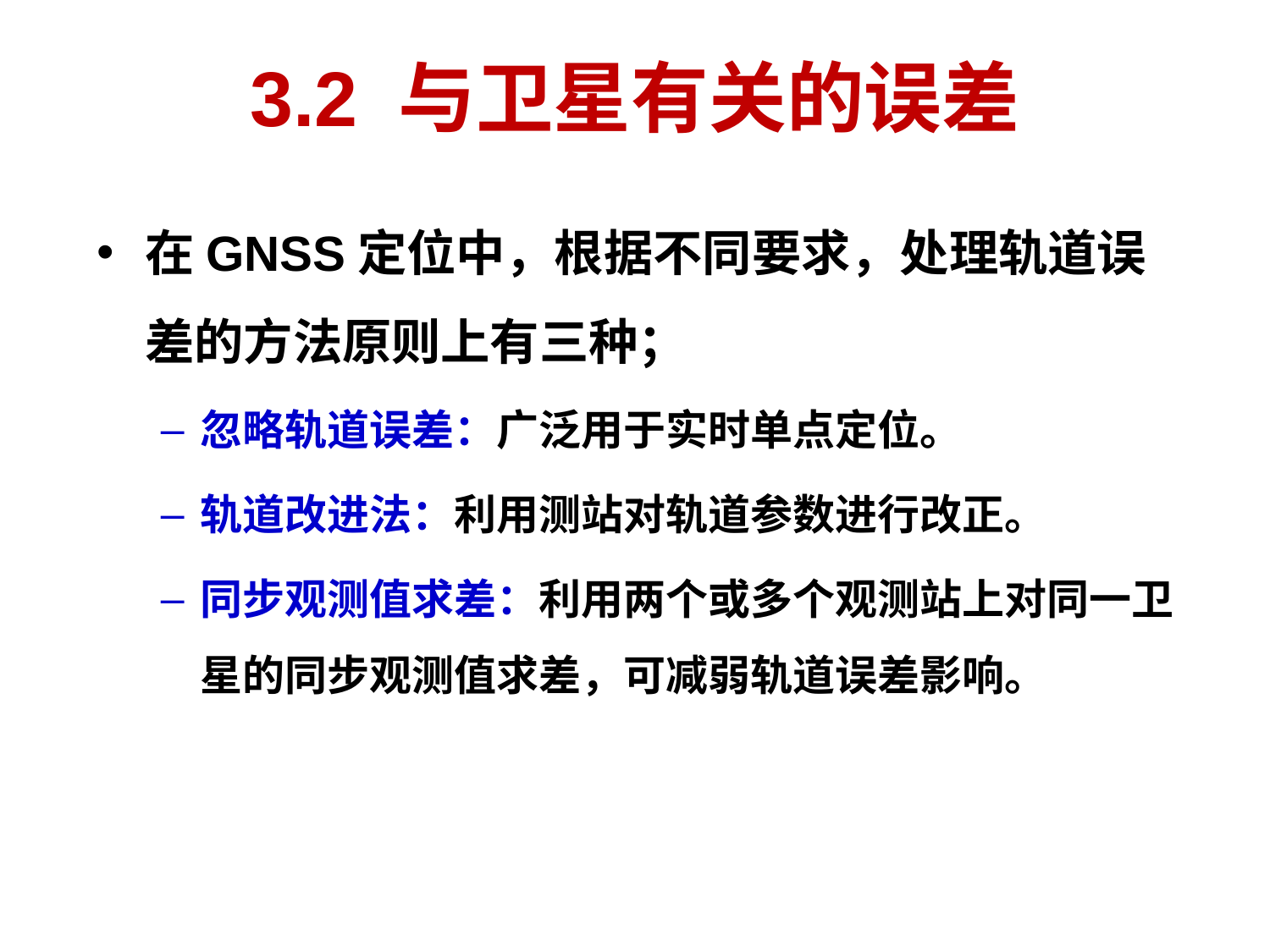

# 3.2 与卫星有关的误差
在GNSS定位中，根据不同要求，处理轨道误差的方法原则上有三种；
忽略轨道误差：广泛用于实时单点定位。
轨道改进法：利用测站对轨道参数进行改正。
同步观测值求差：利用两个或多个观测站上对同一卫星的同步观测值求差，可减弱轨道误差影响。